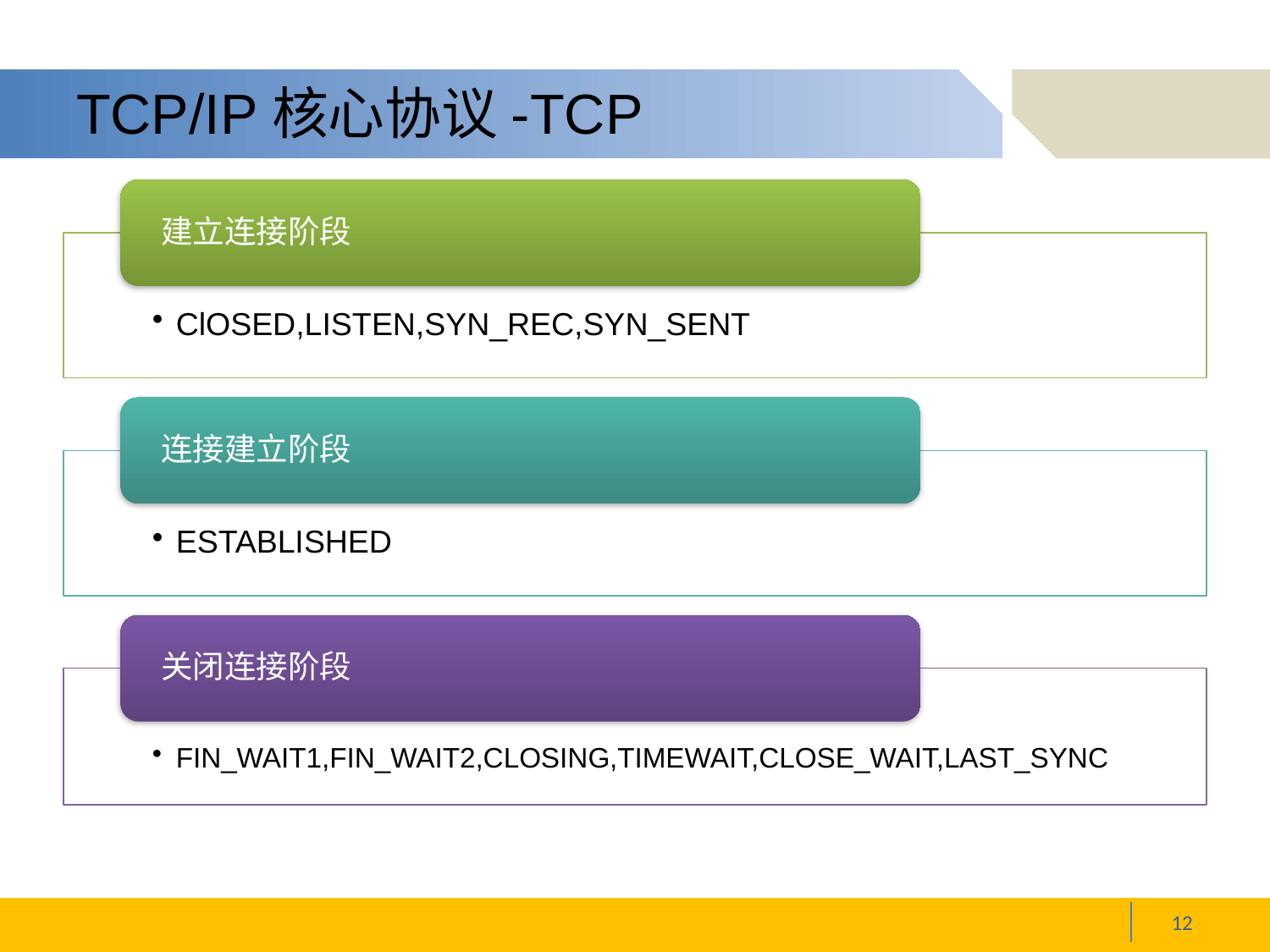

# TCP/IP核心协议-TCP
ClOSED,LISTEN,SYN_REC,SYN_SENT
建立连接阶段
ESTABLISHED
连接建立阶段
FIN_WAIT1,FIN_WAIT2,CLOSING,TIMEWAIT,CLOSE_WAIT,LAST_SYNC
关闭连接阶段
12